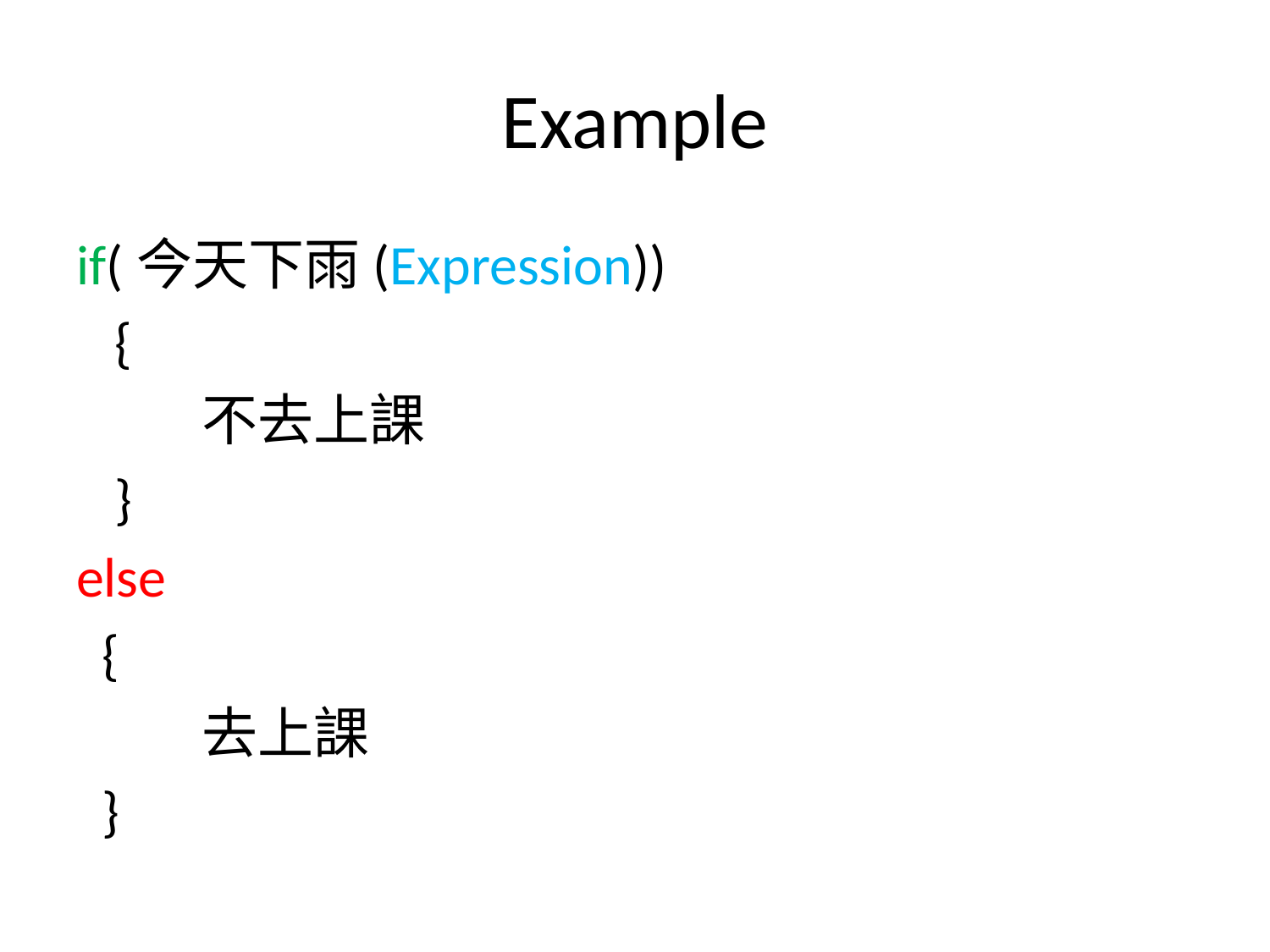

# Example
if(今天下雨(Expression))
   {
	不去上課
   }
else
  {
	去上課
  }